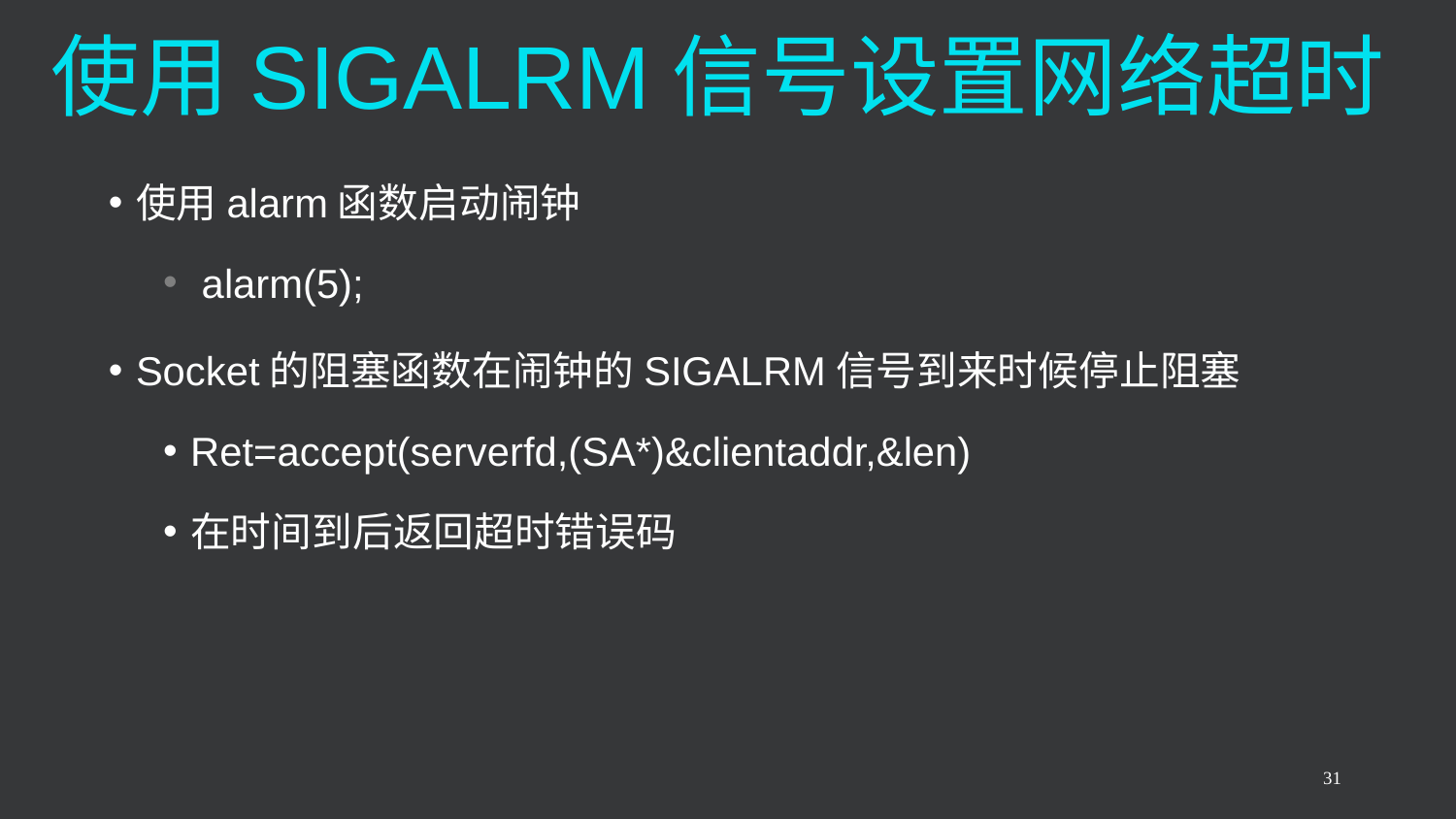

# 使用SIGALRM信号设置网络超时
使用alarm函数启动闹钟
 alarm(5);
Socket的阻塞函数在闹钟的SIGALRM信号到来时候停止阻塞
Ret=accept(serverfd,(SA*)&clientaddr,&len)
在时间到后返回超时错误码

31